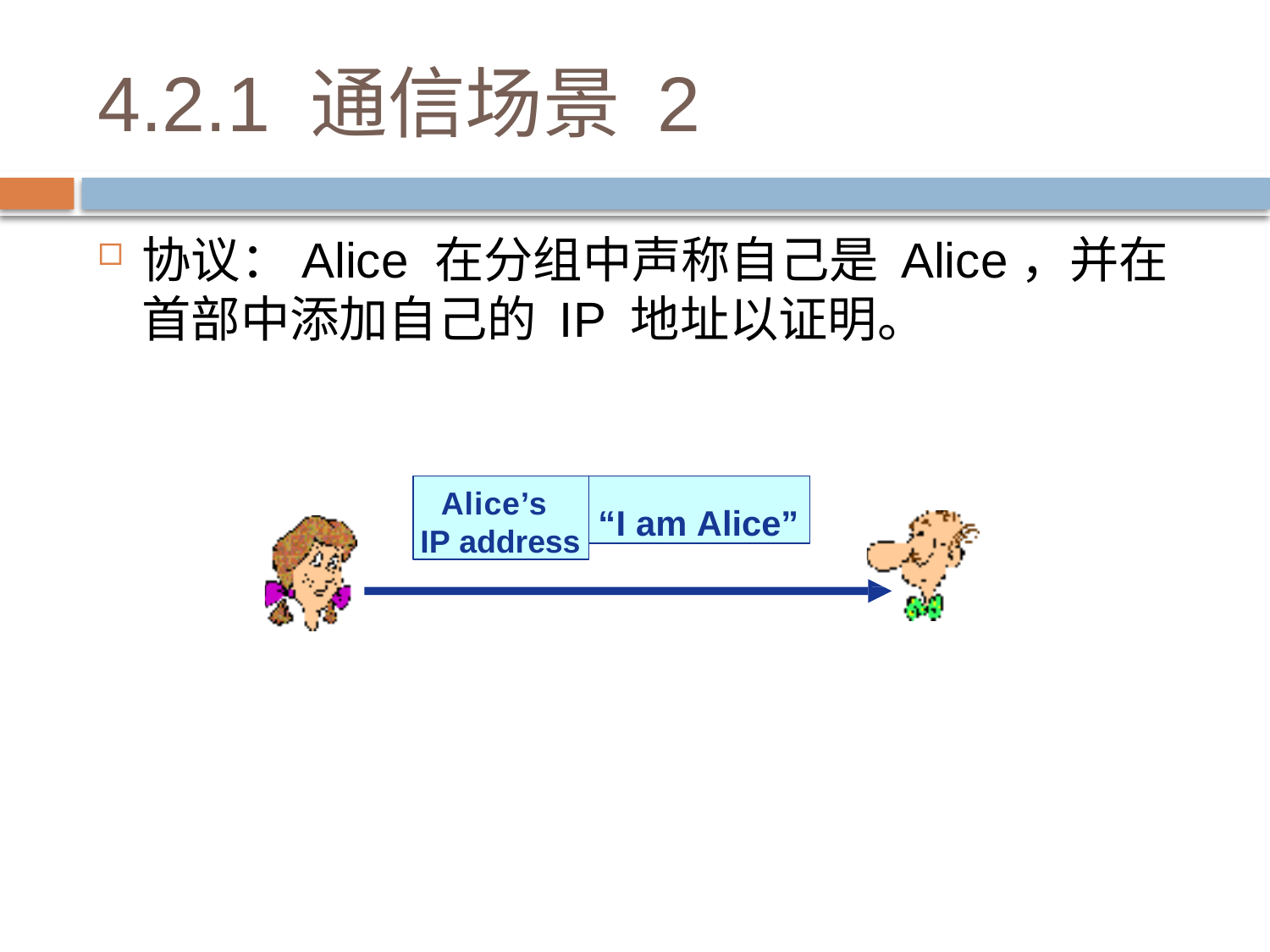

# 4.2.1 通信场景 2
协议：Alice 在分组中声称自己是 Alice，并在首部中添加自己的 IP 地址以证明。
Alice’s  IP address
“I am Alice”